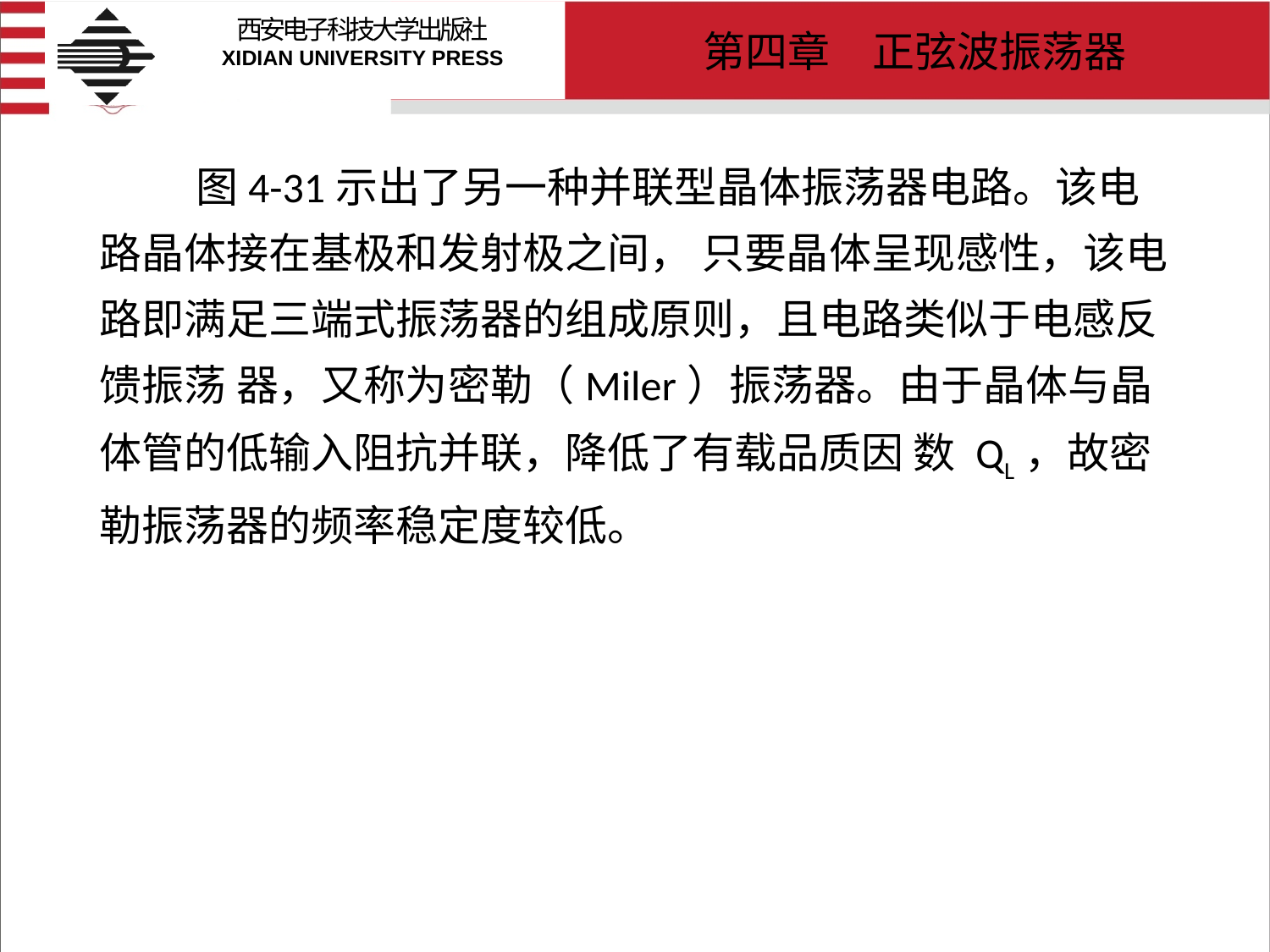

# 图4-31示出了另一种并联型晶体振荡器电路。该电路晶体接在基极和发射极之间， 只要晶体呈现感性，该电路即满足三端式振荡器的组成原则，且电路类似于电感反馈振荡 器，又称为密勒（Miler）振荡器。由于晶体与晶体管的低输入阻抗并联，降低了有载品质因 数 QL，故密勒振荡器的频率稳定度较低。